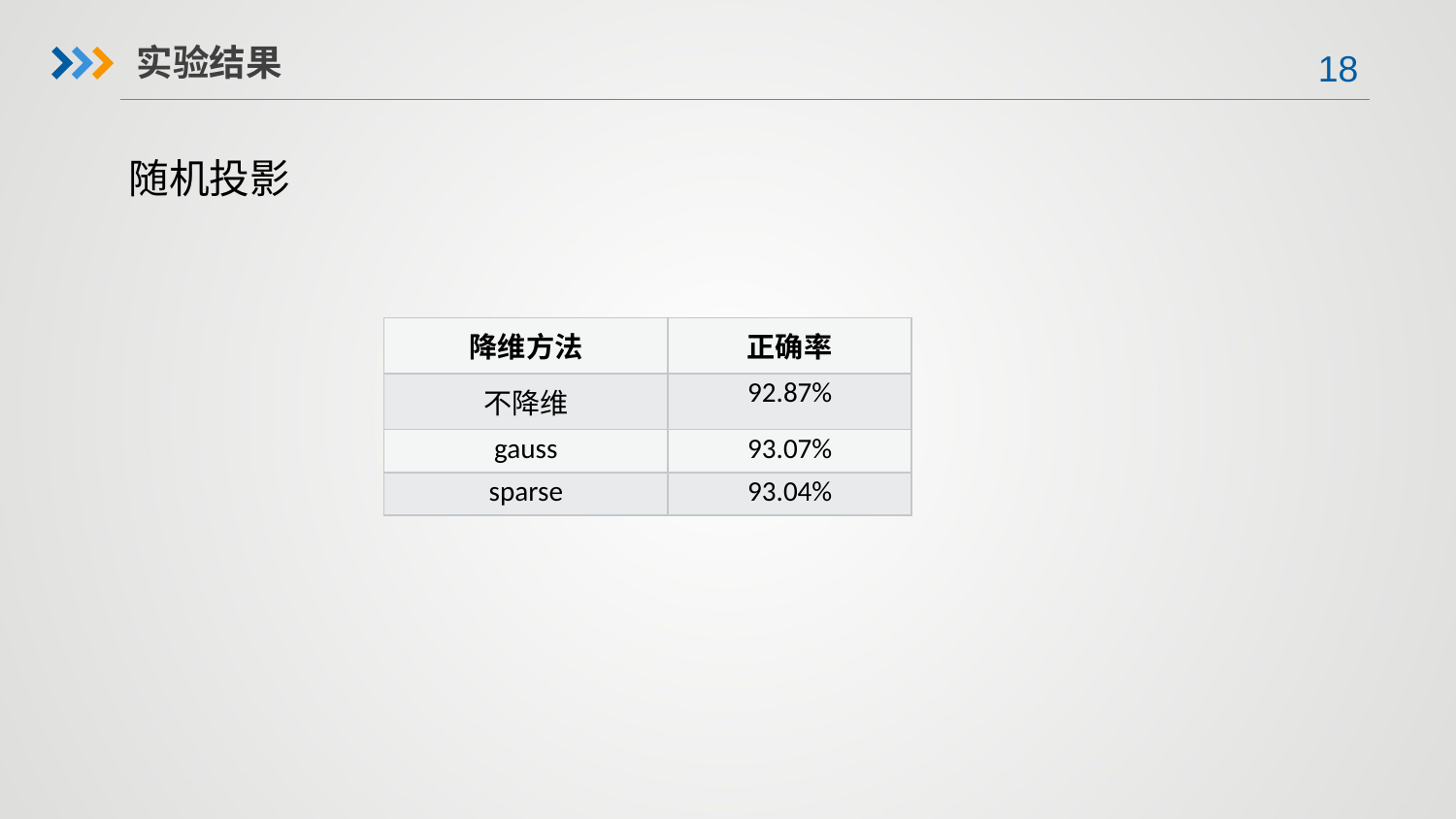

实验结果
随机投影
| 降维方法 | 正确率 |
| --- | --- |
| 不降维 | 92.87% |
| gauss | 93.07% |
| sparse | 93.04% |